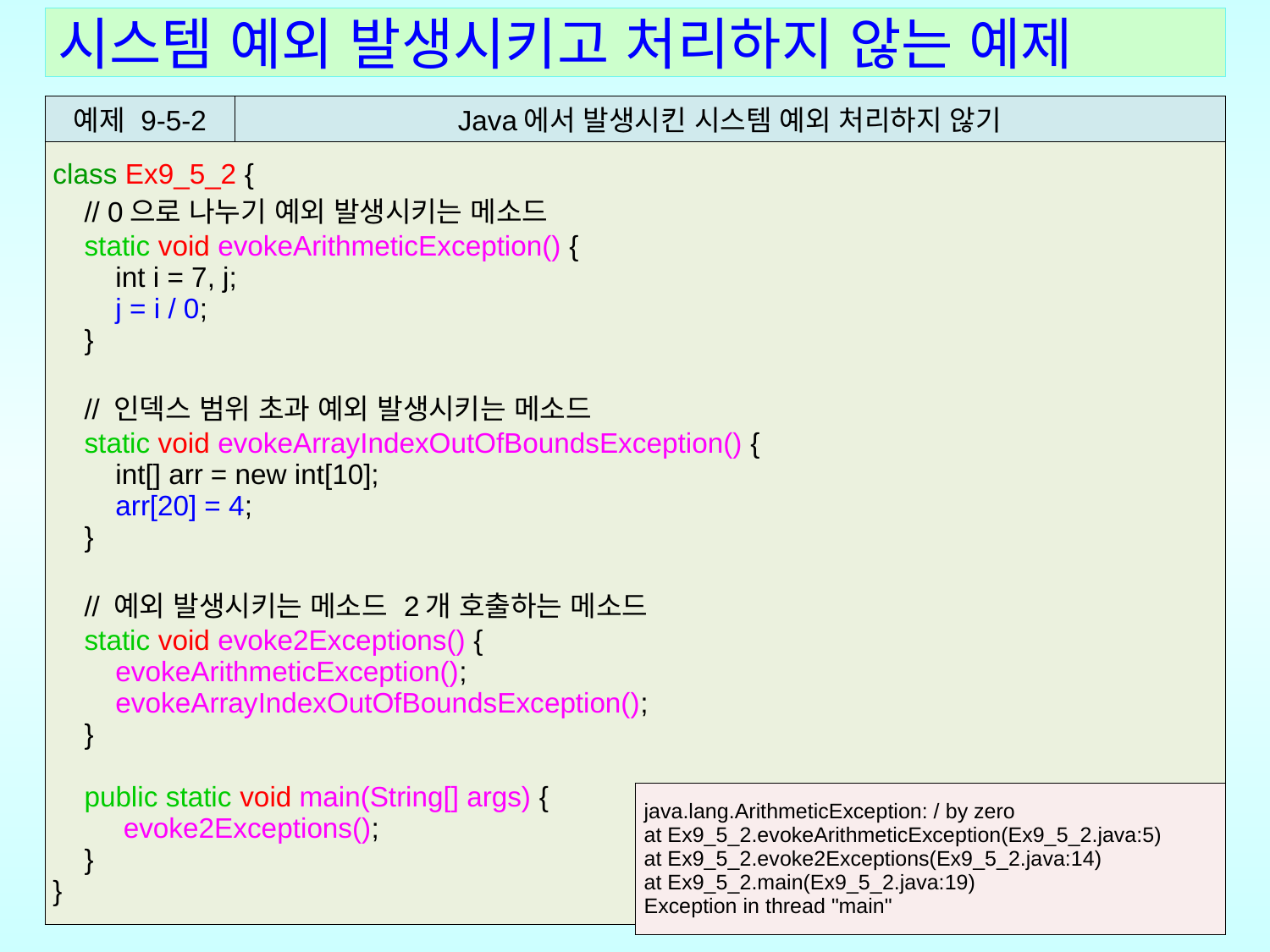

시스템 예외 발생시키고 처리하지 않는 예제
| 예제 9-5-2 | Java에서 발생시킨 시스템 예외 처리하지 않기 |
| --- | --- |
| class Ex9\_5\_2 { // 0으로 나누기 예외 발생시키는 메소드 static void evokeArithmeticException() { int i = 7, j; j = i / 0; } // 인덱스 범위 초과 예외 발생시키는 메소드 static void evokeArrayIndexOutOfBoundsException() { int[] arr = new int[10]; arr[20] = 4; } // 예외 발생시키는 메소드 2개 호출하는 메소드 static void evoke2Exceptions() { evokeArithmeticException(); evokeArrayIndexOutOfBoundsException(); } public static void main(String[] args) { evoke2Exceptions(); } } |  |
| java.lang.ArithmeticException: / by zero at Ex9\_5\_2.evokeArithmeticException(Ex9\_5\_2.java:5) at Ex9\_5\_2.evoke2Exceptions(Ex9\_5\_2.java:14) at Ex9\_5\_2.main(Ex9\_5\_2.java:19) Exception in thread "main" |
| --- |